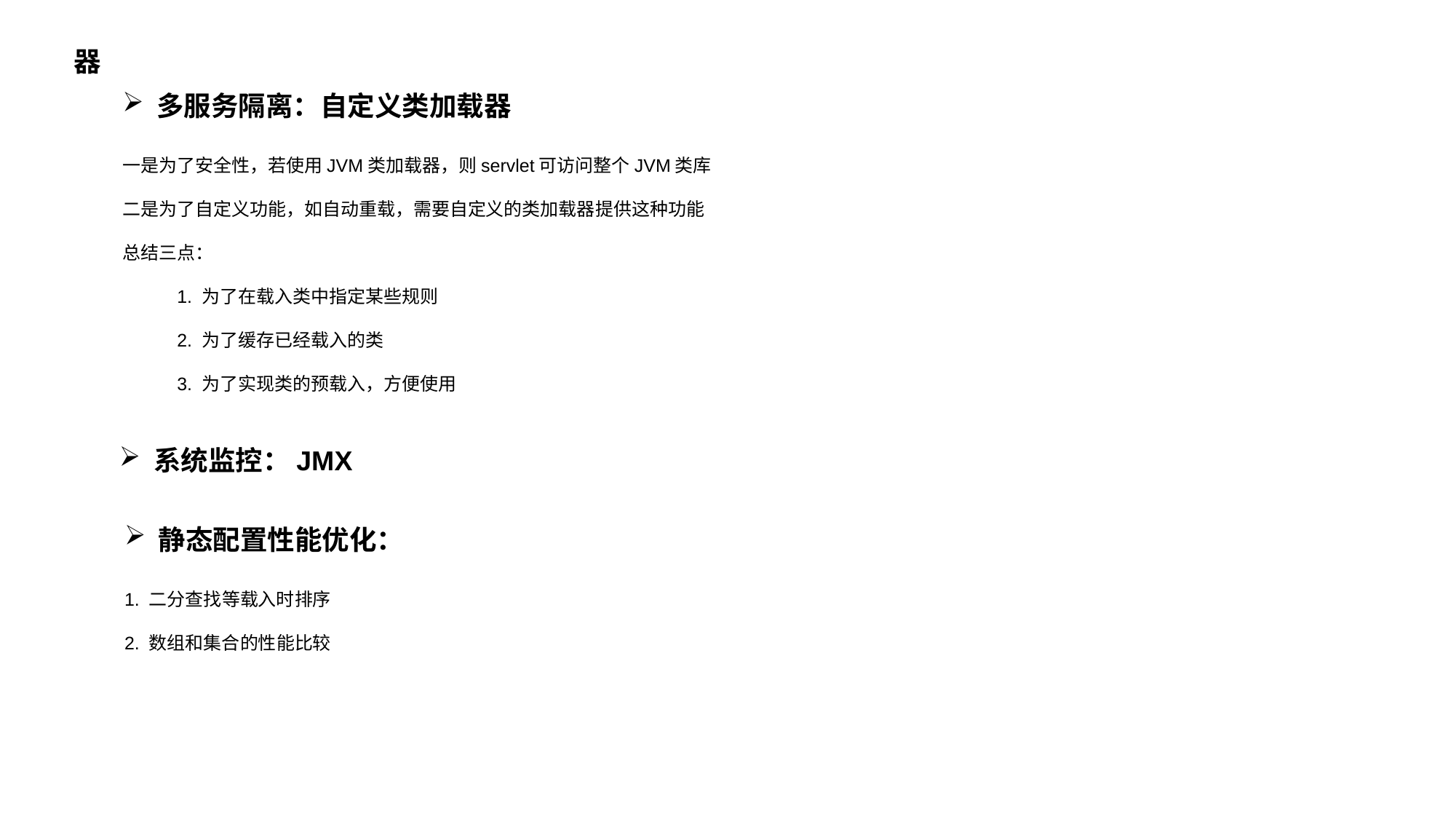

器
多服务隔离：自定义类加载器

一是为了安全性，若使用JVM类加载器，则servlet可访问整个JVM类库

二是为了自定义功能，如自动重载，需要自定义的类加载器提供这种功能

总结三点：

1. 为了在载入类中指定某些规则

2. 为了缓存已经载入的类

3. 为了实现类的预载入，方便使用
系统监控：JMX
静态配置性能优化：

1. 二分查找等载入时排序

2. 数组和集合的性能比较